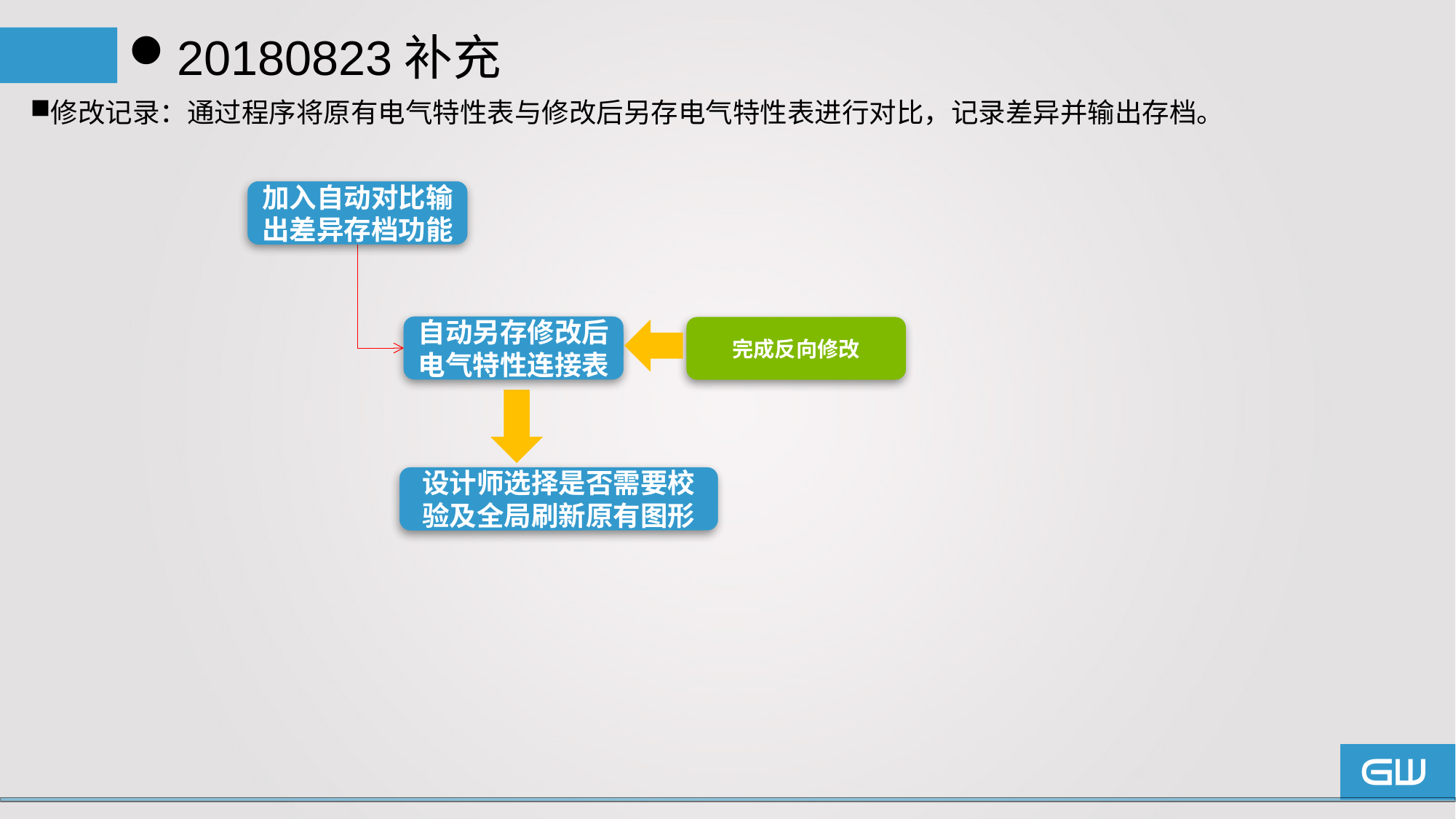

# 20180823补充
修改记录：通过程序将原有电气特性表与修改后另存电气特性表进行对比，记录差异并输出存档。
加入自动对比输出差异存档功能
自动另存修改后电气特性连接表
完成反向修改

设计师选择是否需要校验及全局刷新原有图形